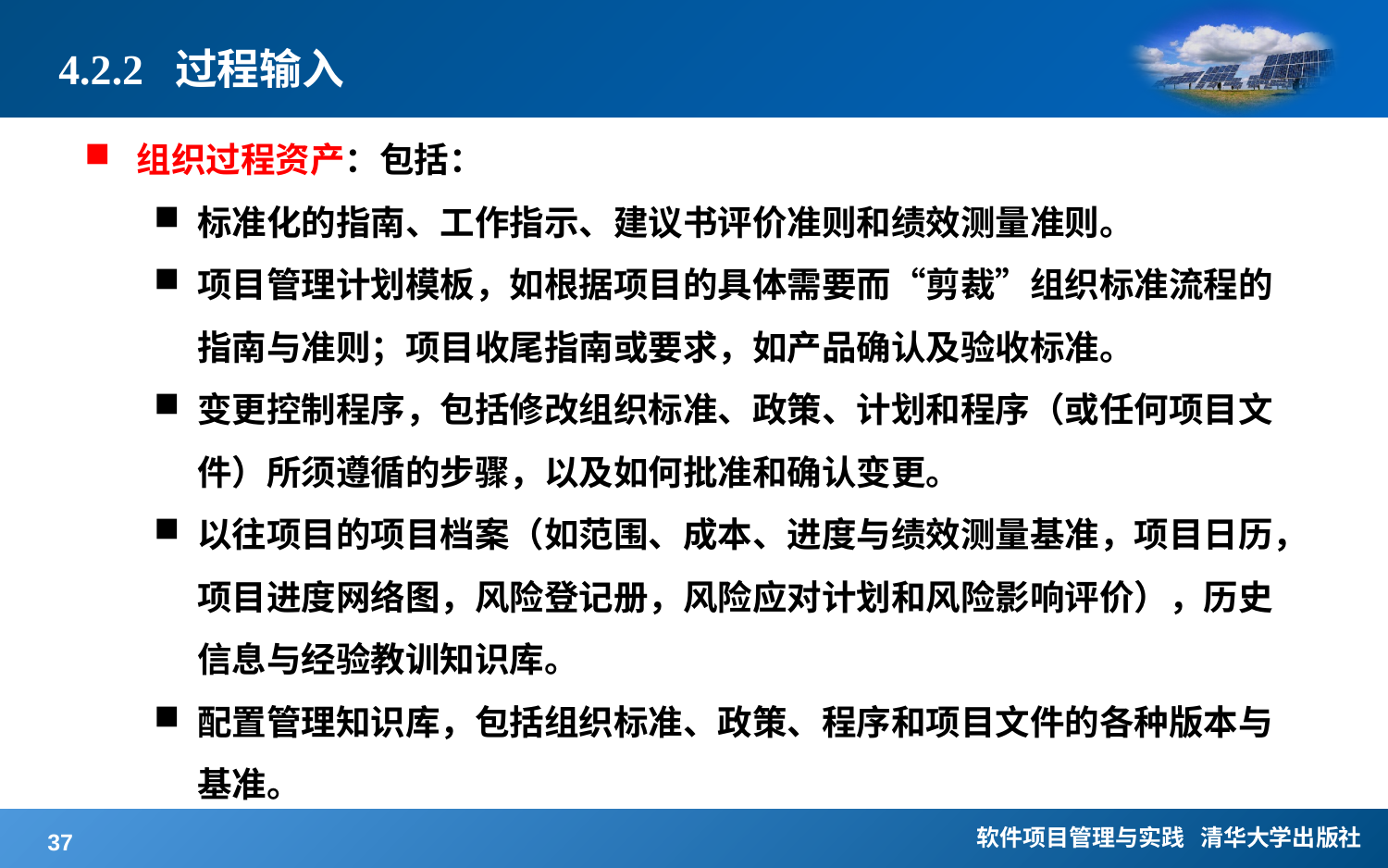

# 4.2.2  过程输入
组织过程资产：包括：
标准化的指南、工作指示、建议书评价准则和绩效测量准则。
项目管理计划模板，如根据项目的具体需要而“剪裁”组织标准流程的指南与准则；项目收尾指南或要求，如产品确认及验收标准。
变更控制程序，包括修改组织标准、政策、计划和程序（或任何项目文件）所须遵循的步骤，以及如何批准和确认变更。
以往项目的项目档案（如范围、成本、进度与绩效测量基准，项目日历，项目进度网络图，风险登记册，风险应对计划和风险影响评价），历史信息与经验教训知识库。
配置管理知识库，包括组织标准、政策、程序和项目文件的各种版本与基准。